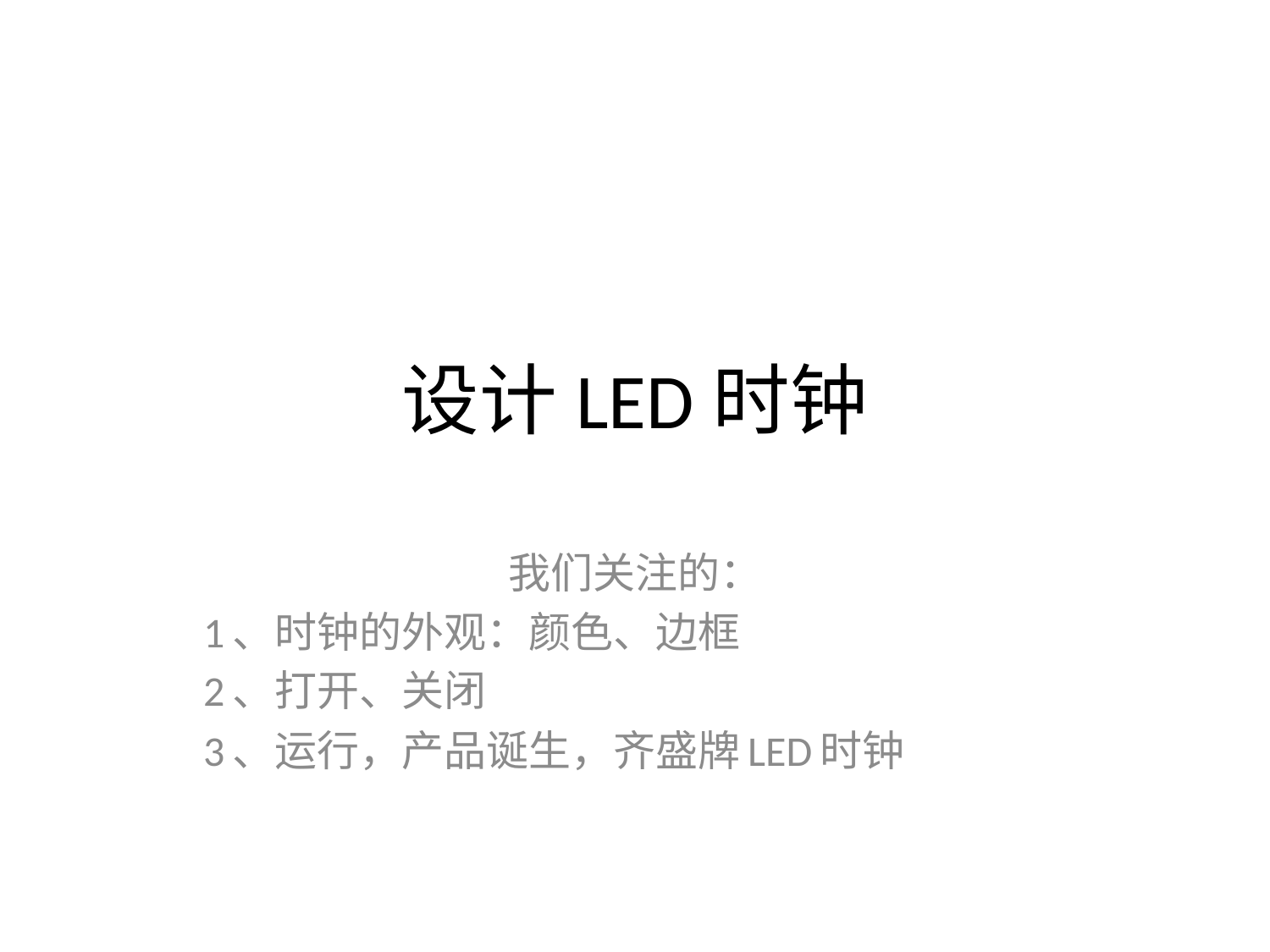

# 设计LED时钟
我们关注的：
1、时钟的外观：颜色、边框
2、打开、关闭
3、运行，产品诞生，齐盛牌LED时钟